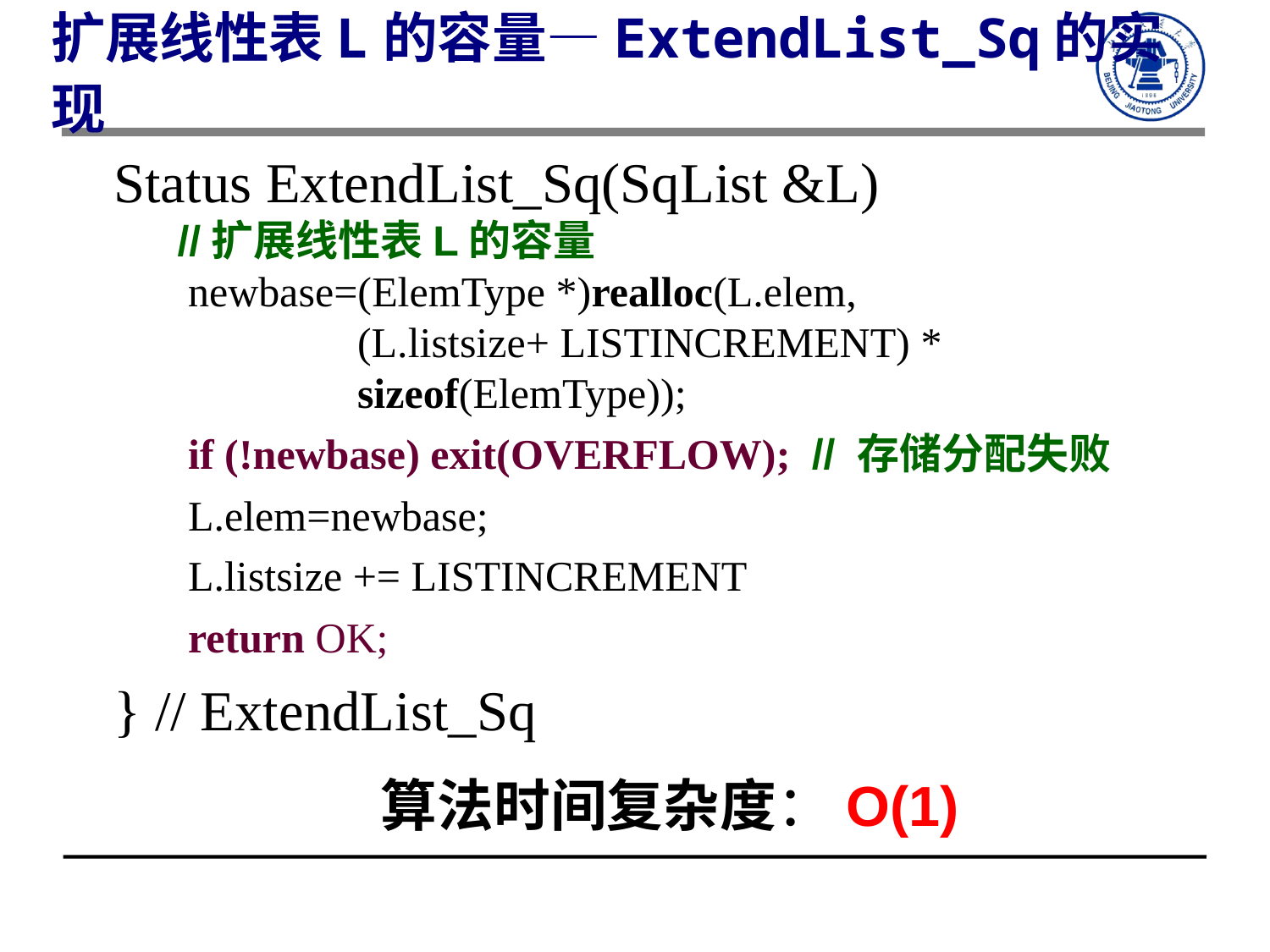

扩展线性表L的容量—ExtendList_Sq的实现
Status ExtendList_Sq(SqList &L)
      //扩展线性表L的容量
       newbase=(ElemType *)realloc(L.elem,
                       (L.listsize+ LISTINCREMENT) *
                       sizeof(ElemType));
       if (!newbase) exit(OVERFLOW);  // 存储分配失败
       L.elem=newbase;
       L.listsize += LISTINCREMENT
       return OK;
} // ExtendList_Sq
算法时间复杂度：O(1)